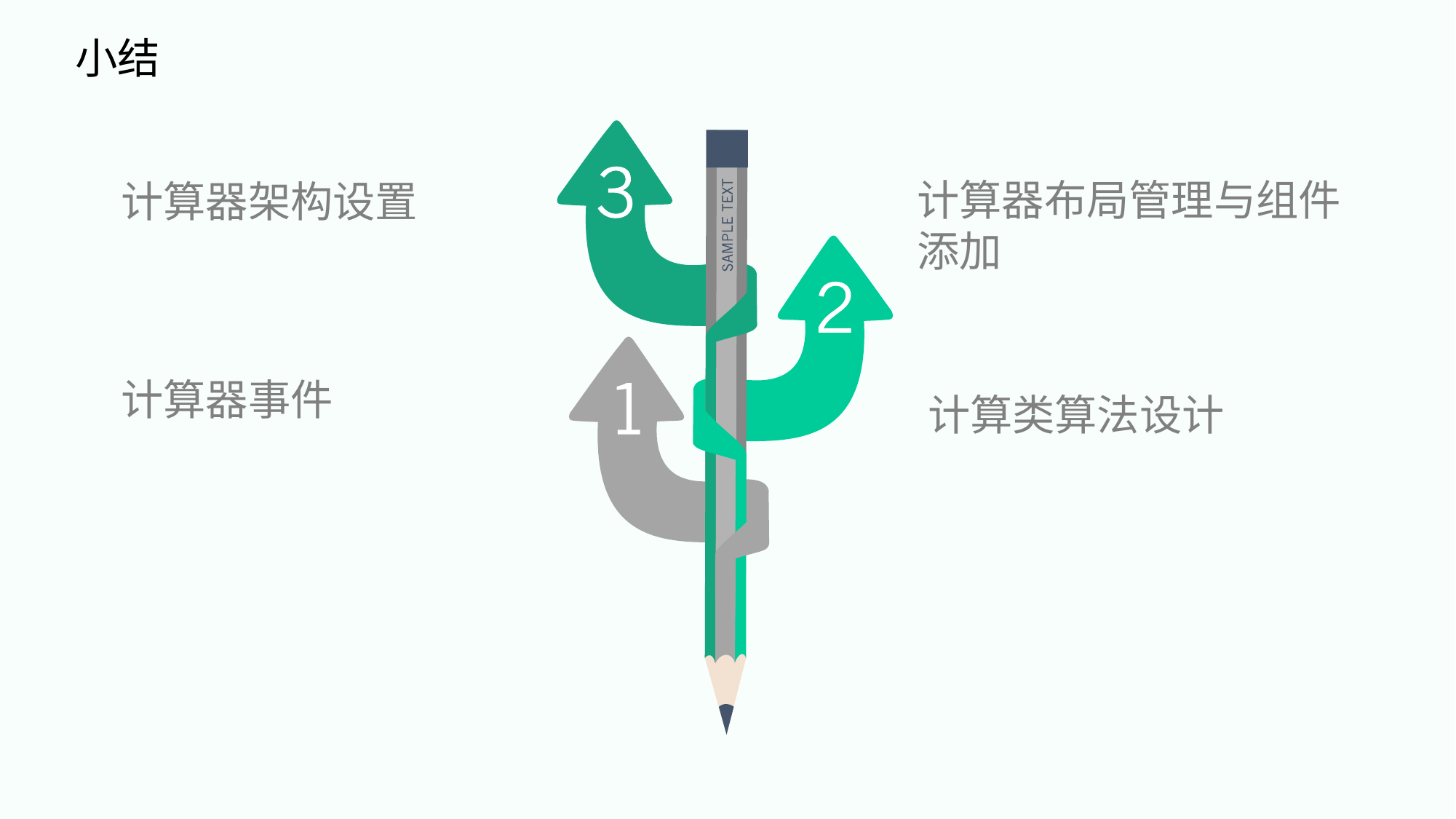

小结

计算器布局管理与组件添加
计算器架构设置
计算器事件
计算类算法设计